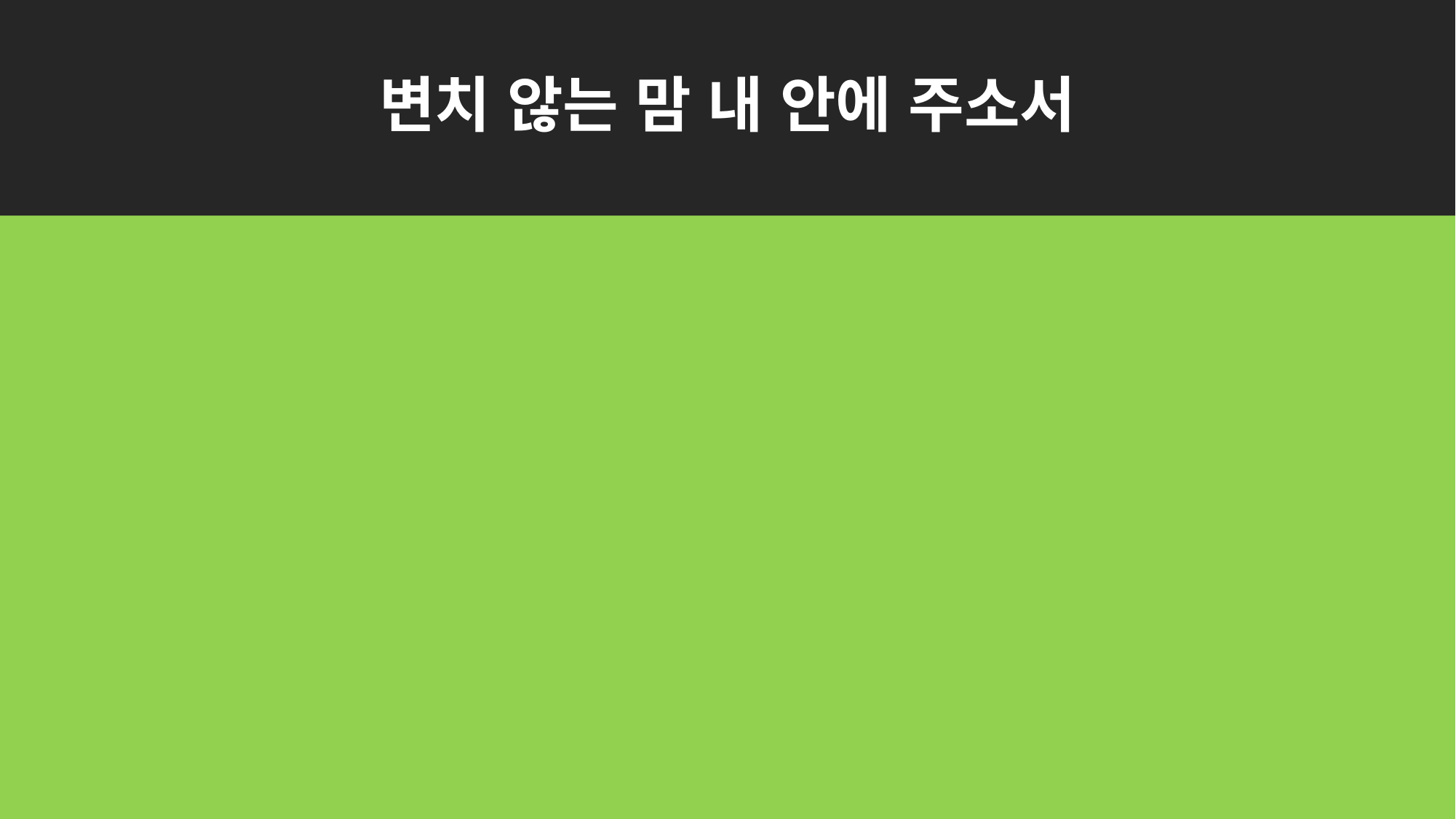

# 변치 않는 맘 내 안에 주소서